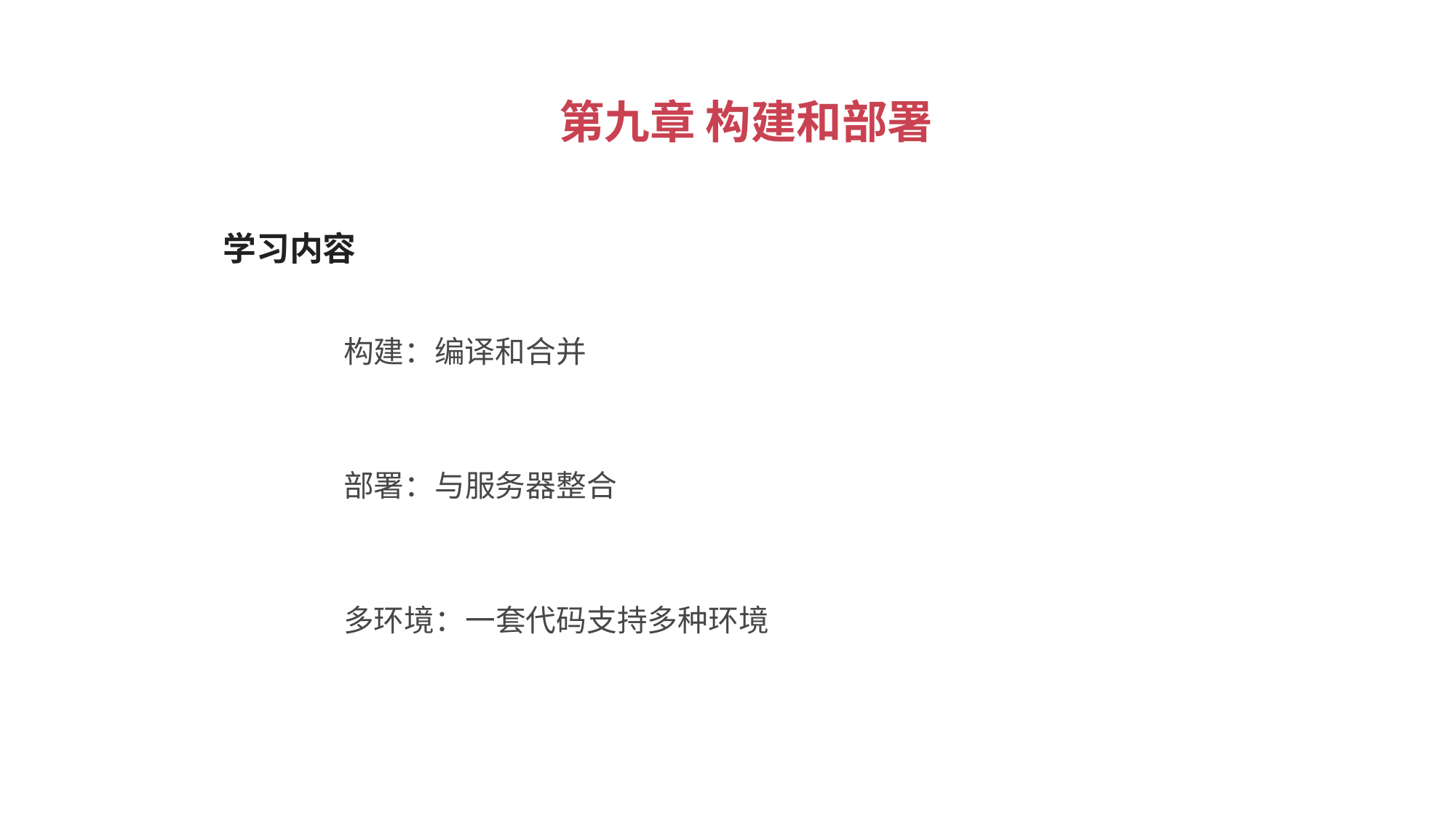

第九章 构建和部署
 学习内容
构建：编译和合并
部署：与服务器整合
多环境：一套代码支持多种环境